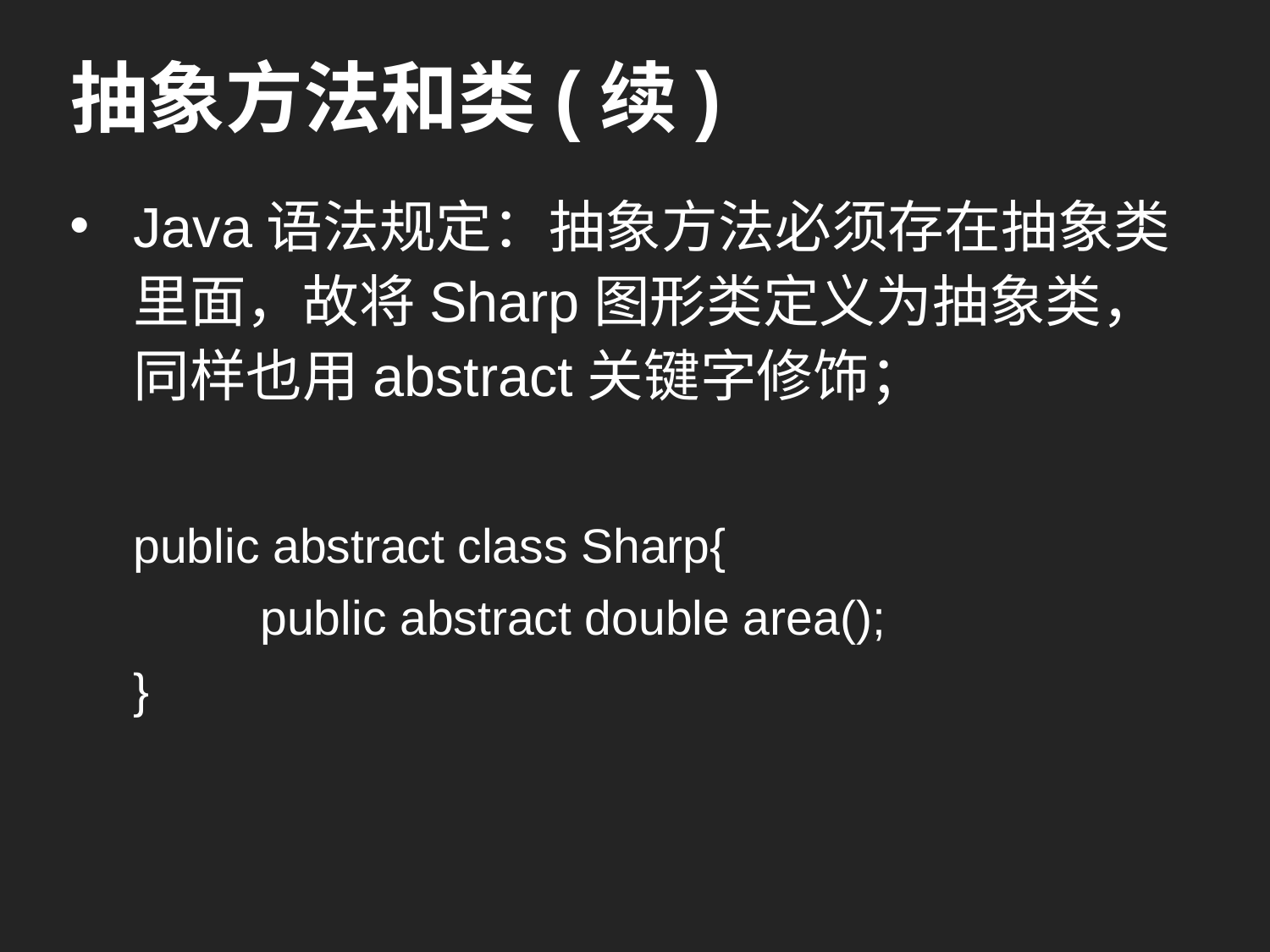

# 抽象方法和类(续)
Java语法规定：抽象方法必须存在抽象类里面，故将Sharp图形类定义为抽象类，同样也用abstract关键字修饰；

public abstract class Sharp{
	public abstract double area();
}